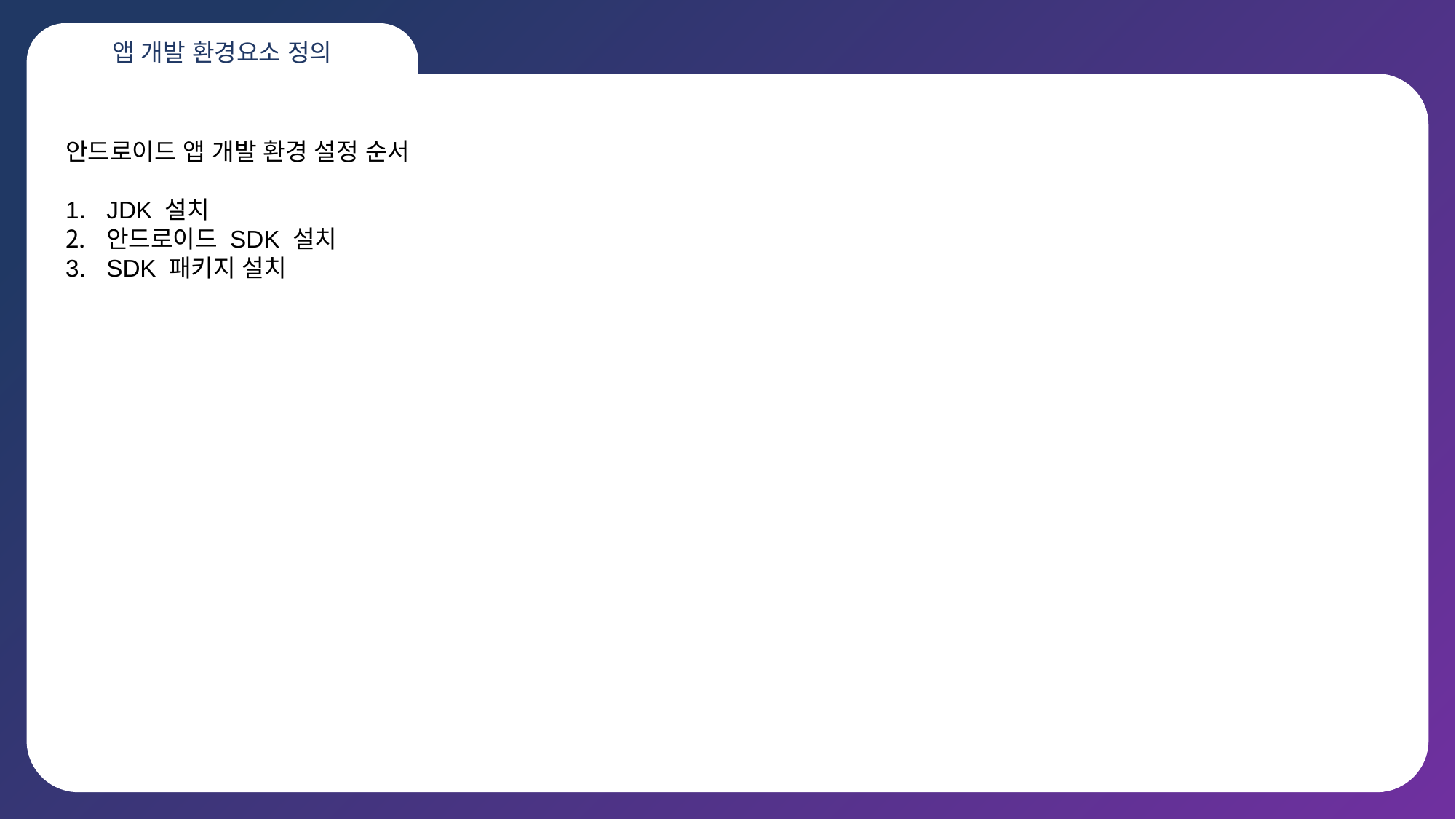

앱 개발 환경요소 정의
안드로이드 앱 개발 환경 설정 순서

JDK 설치
안드로이드 SDK 설치
SDK 패키지 설치